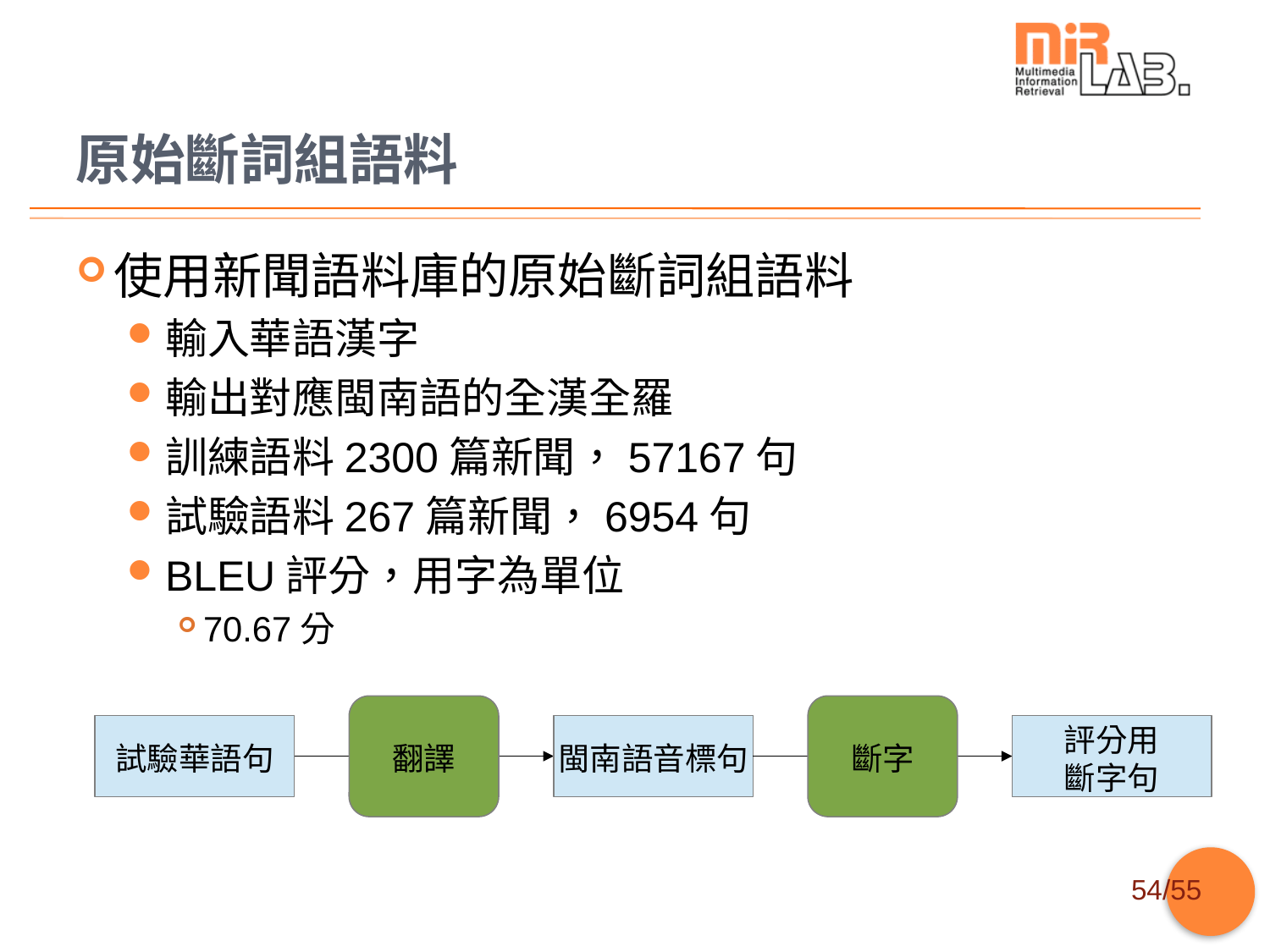

# 原始斷詞組語料
使用新聞語料庫的原始斷詞組語料
輸入華語漢字
輸出對應閩南語的全漢全羅
訓練語料2300篇新聞，57167句
試驗語料267篇新聞，6954句
BLEU評分，用字為單位
70.67分

翻譯
斷字
試驗華語句
閩南語音標句
評分用
斷字句